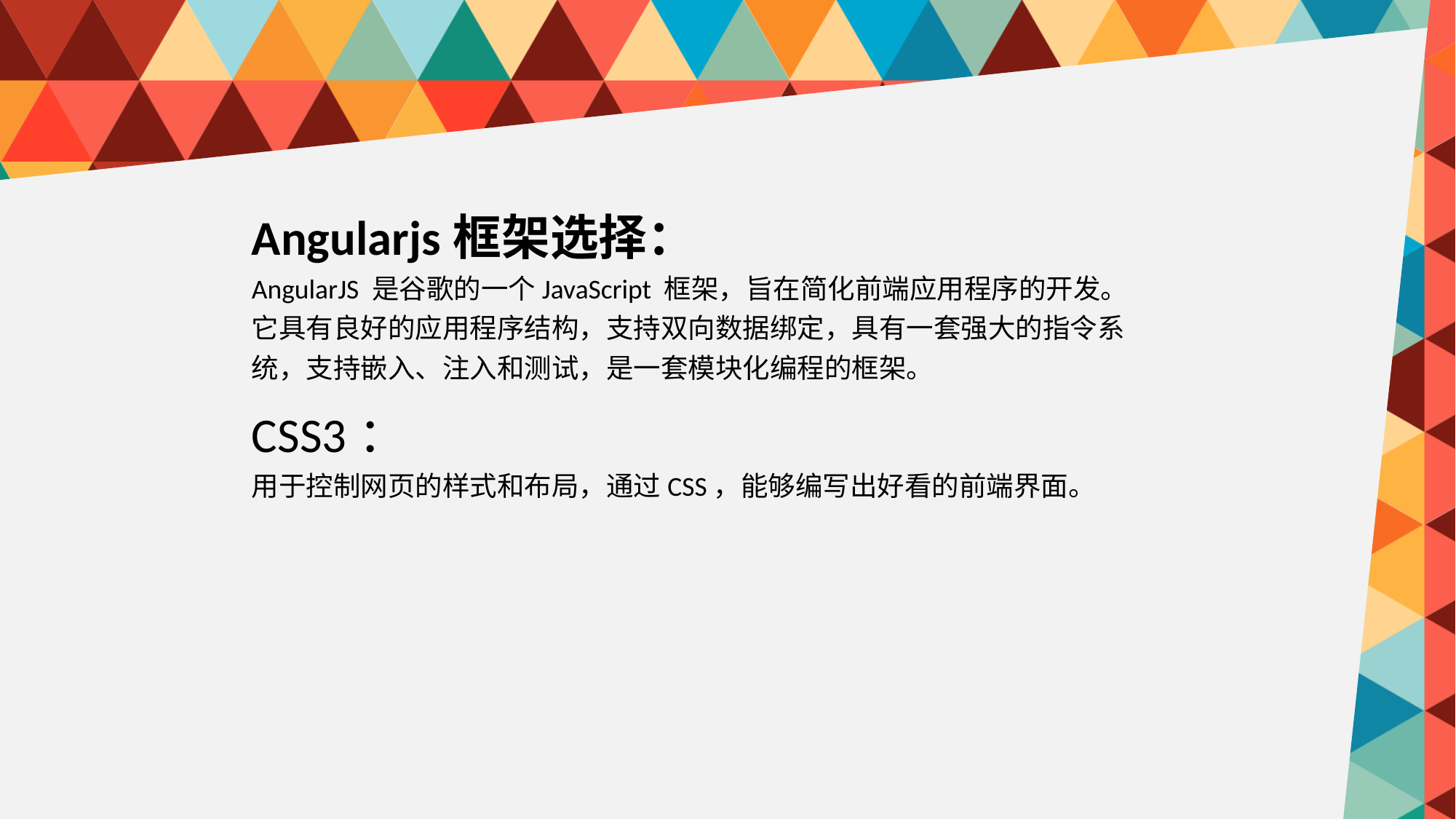

Angularjs框架选择：
AngularJS 是谷歌的一个JavaScript 框架，旨在简化前端应用程序的开发。它具有良好的应用程序结构，支持双向数据绑定，具有一套强大的指令系统，支持嵌入、注入和测试，是一套模块化编程的框架。

CSS3：
用于控制网页的样式和布局，通过CSS，能够编写出好看的前端界面。